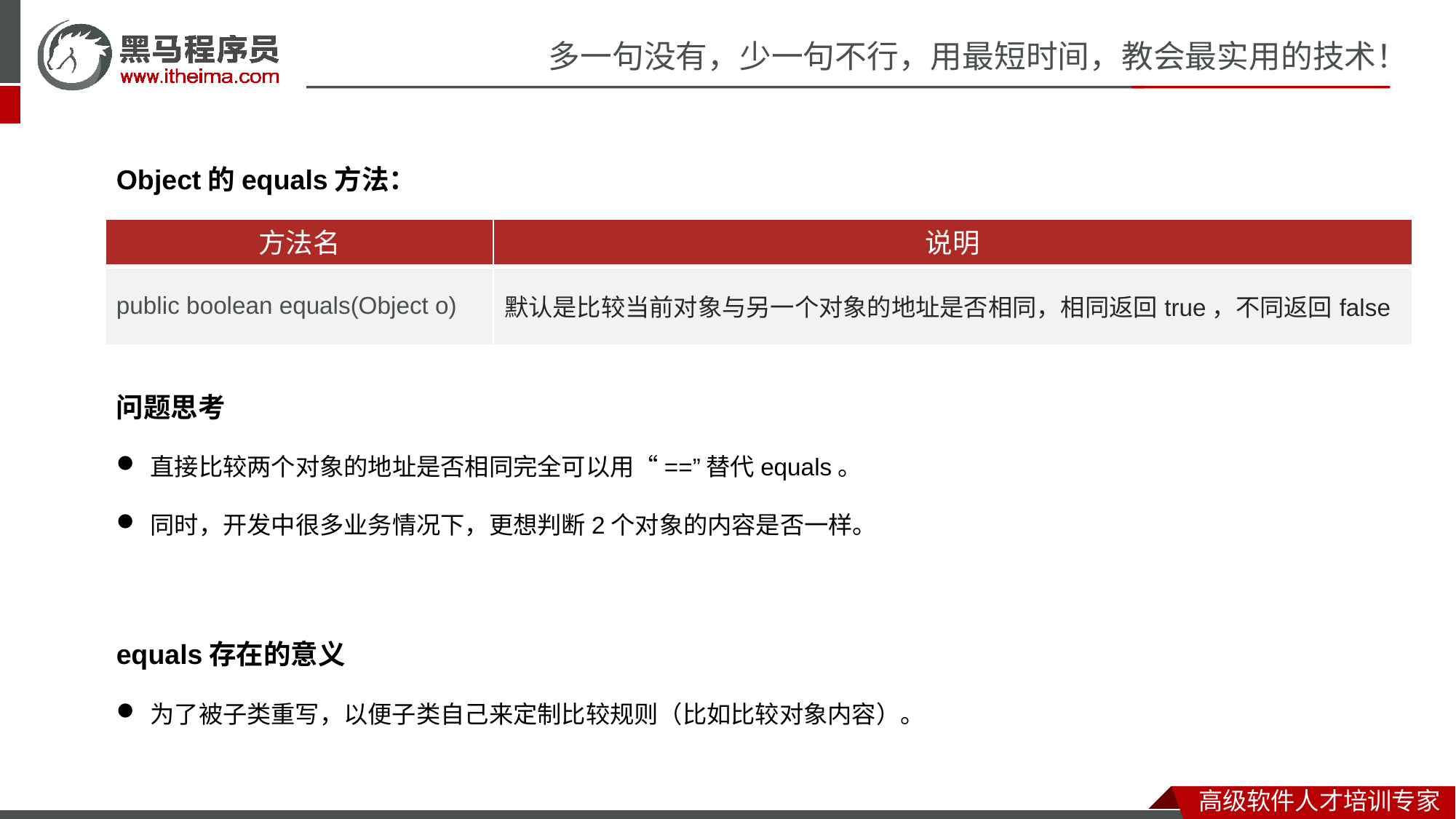

Object的equals方法：
| 方法名 | 说明 |
| --- | --- |
| public boolean equals(Object o) | 默认是比较当前对象与另一个对象的地址是否相同，相同返回true，不同返回false |
问题思考
直接比较两个对象的地址是否相同完全可以用“==”替代equals。
同时，开发中很多业务情况下，更想判断2个对象的内容是否一样。

equals存在的意义
为了被子类重写，以便子类自己来定制比较规则（比如比较对象内容）。